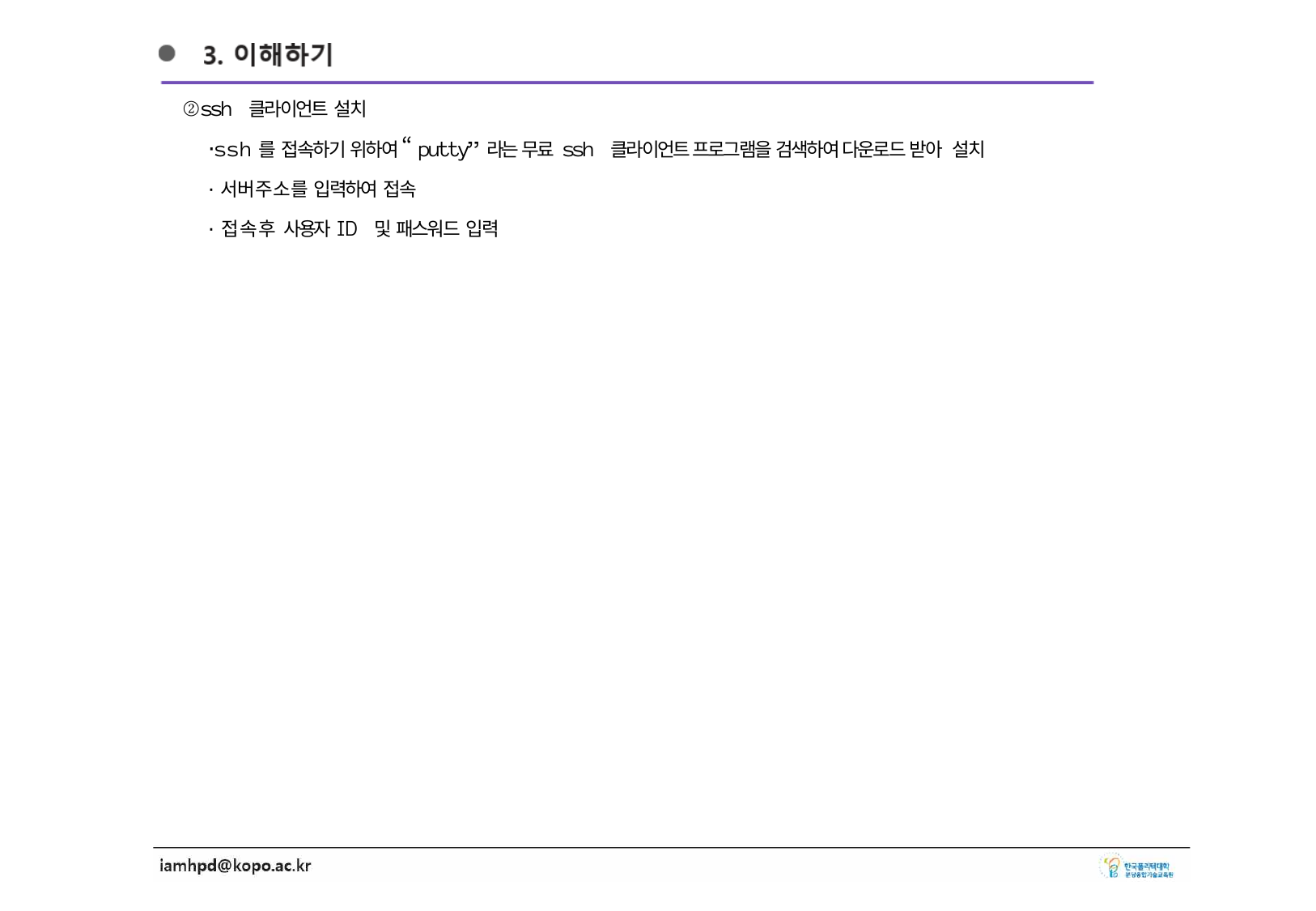

② ssh 클라이언트 설치
∙ssh를 접속하기 위하여 “putty”라는 무료 ssh 클라이언트 프로그램을 검색하여 다운로드 받아 설치
∙서버주소를 입력하여 접속
∙접속후 사용자ID 및 패스워드 입력